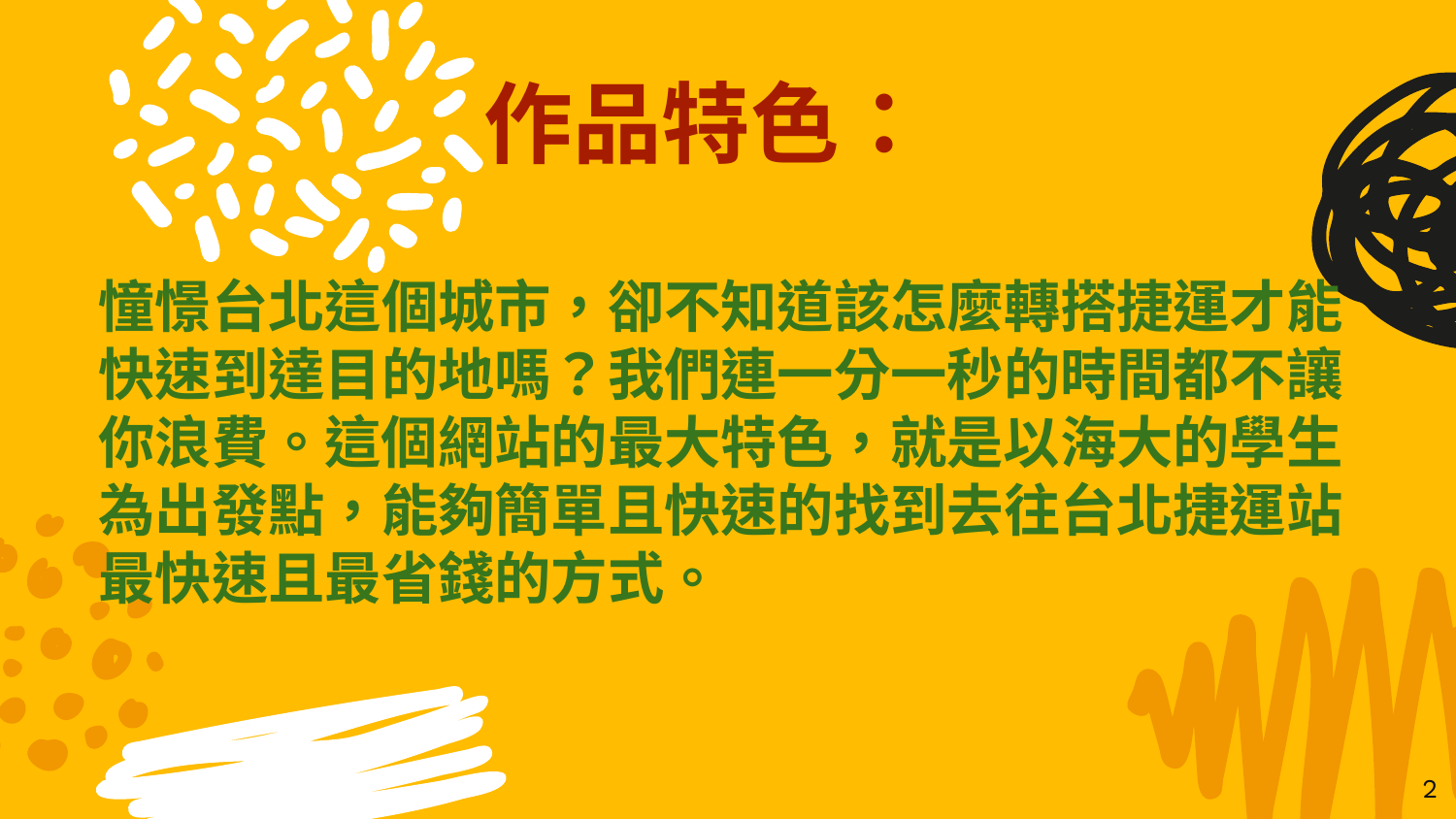

作品特色：
憧憬台北這個城市，卻不知道該怎麼轉搭捷運才能快速到達目的地嗎？我們連一分一秒的時間都不讓你浪費。這個網站的最大特色，就是以海大的學生為出發點，能夠簡單且快速的找到去往台北捷運站最快速且最省錢的方式。

2